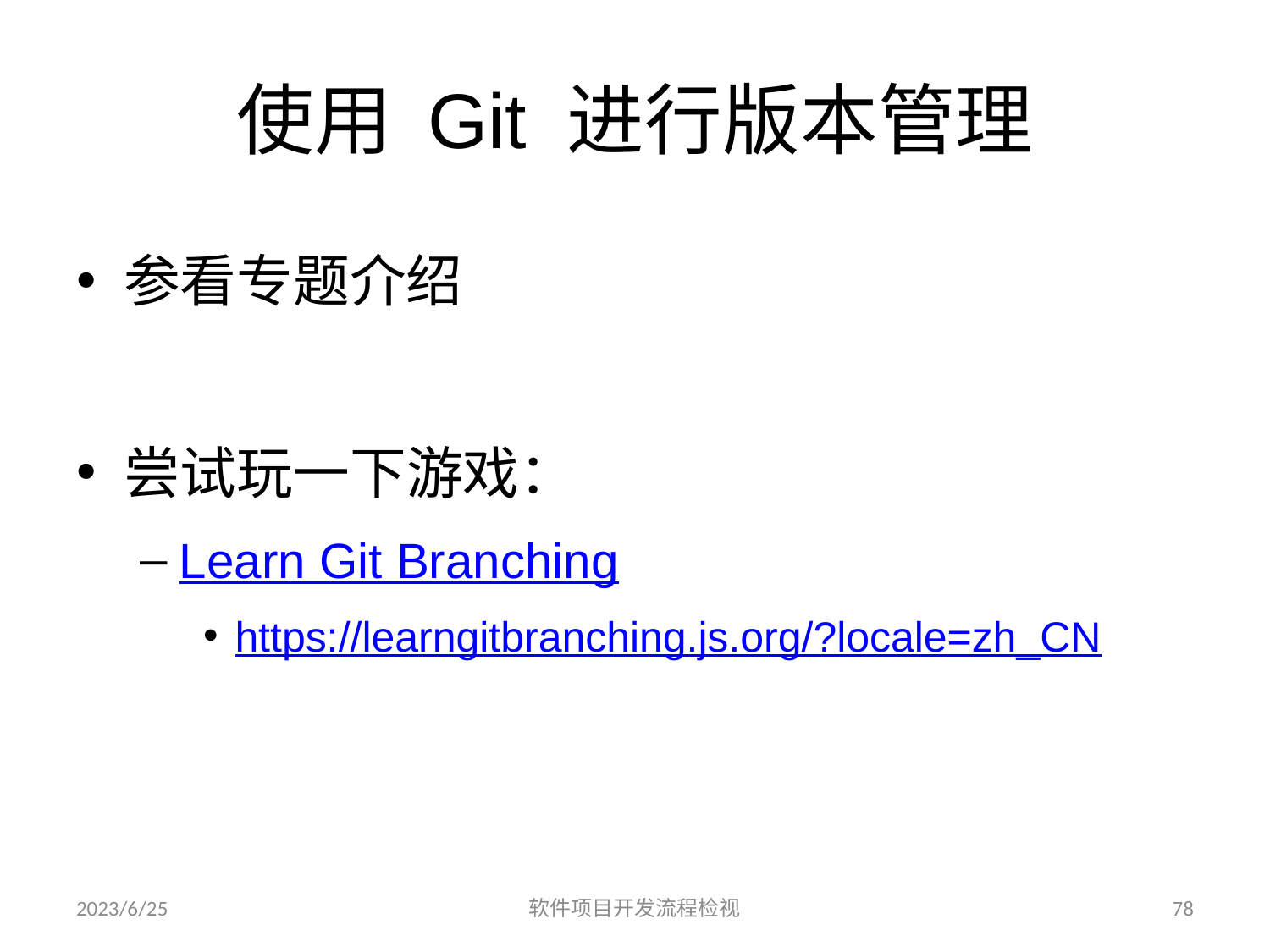

# 使用 Git 进行版本管理
参看专题介绍

尝试玩一下游戏：
Learn Git Branching
https://learngitbranching.js.org/?locale=zh_CN
2023/6/25
软件项目开发流程检视
78